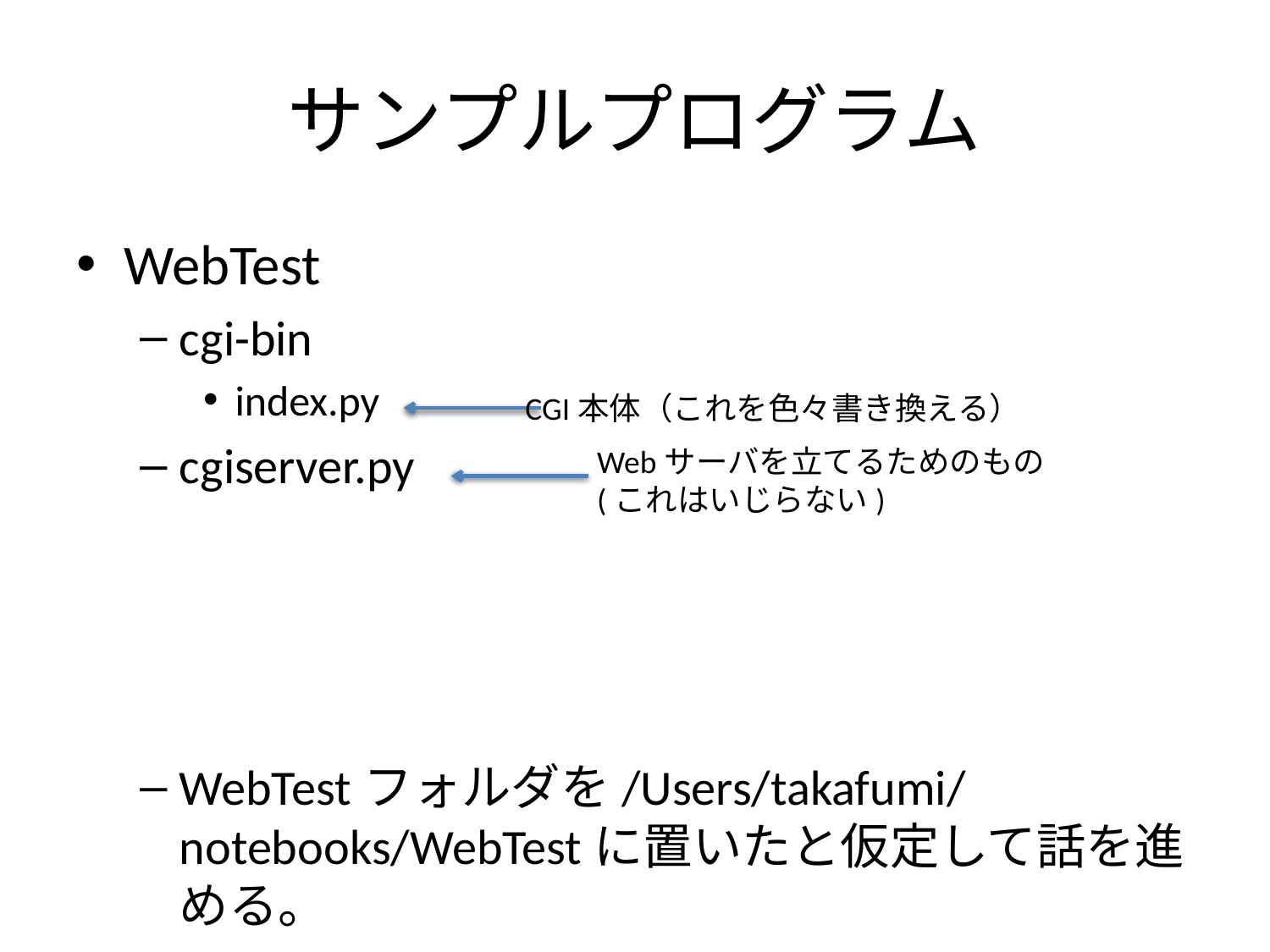

# サンプルプログラム
WebTest
cgi-bin
index.py
cgiserver.py

WebTestフォルダを/Users/takafumi/notebooks/WebTestに置いたと仮定して話を進める。
CGI本体（これを色々書き換える）
Webサーバを立てるためのもの
(これはいじらない)